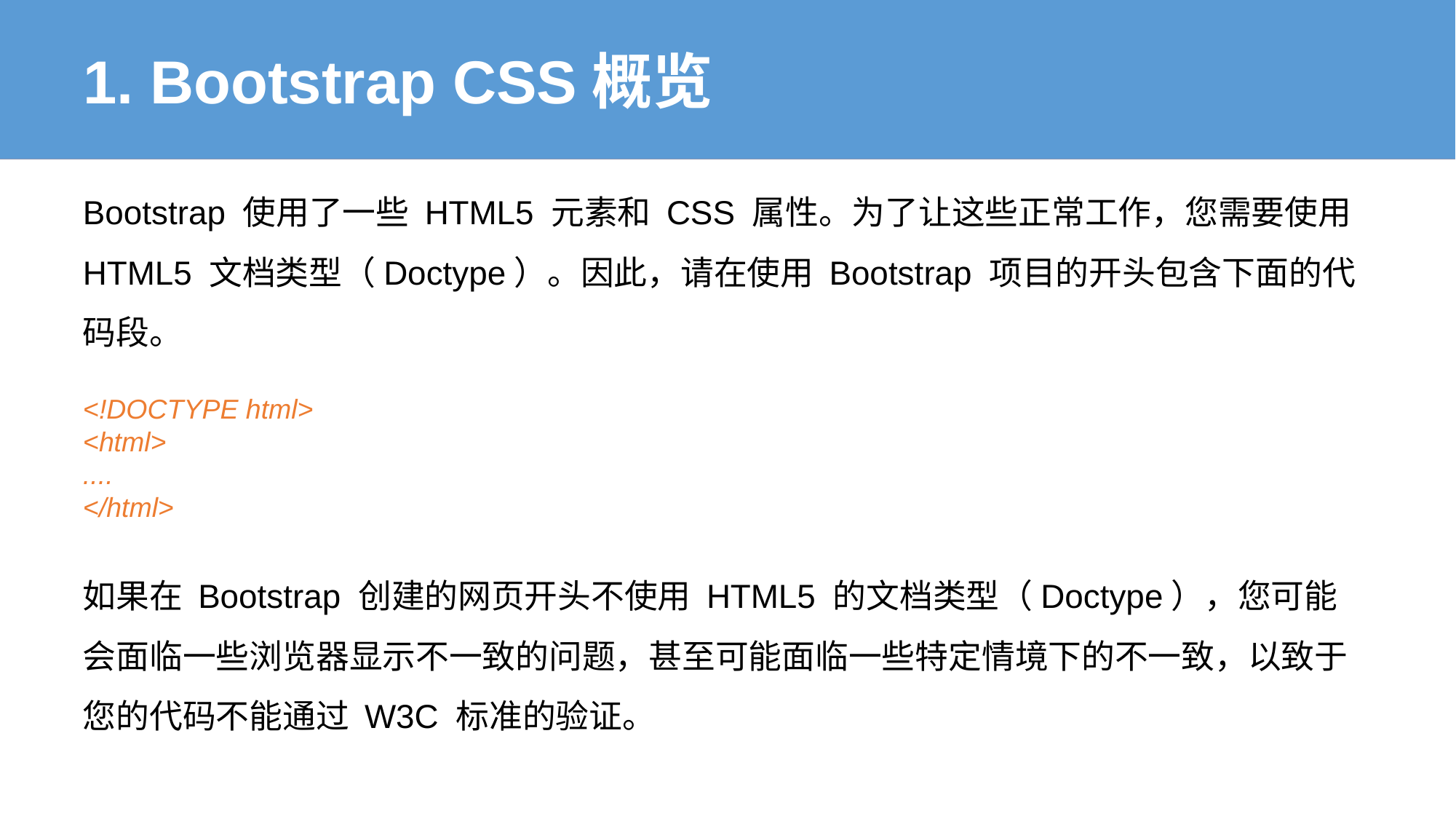

# 1. Bootstrap CSS概览
Bootstrap 使用了一些 HTML5 元素和 CSS 属性。为了让这些正常工作，您需要使用 HTML5 文档类型（Doctype）。因此，请在使用 Bootstrap 项目的开头包含下面的代码段。

<!DOCTYPE html>
<html>
....
</html>

如果在 Bootstrap 创建的网页开头不使用 HTML5 的文档类型（Doctype），您可能会面临一些浏览器显示不一致的问题，甚至可能面临一些特定情境下的不一致，以致于您的代码不能通过 W3C 标准的验证。